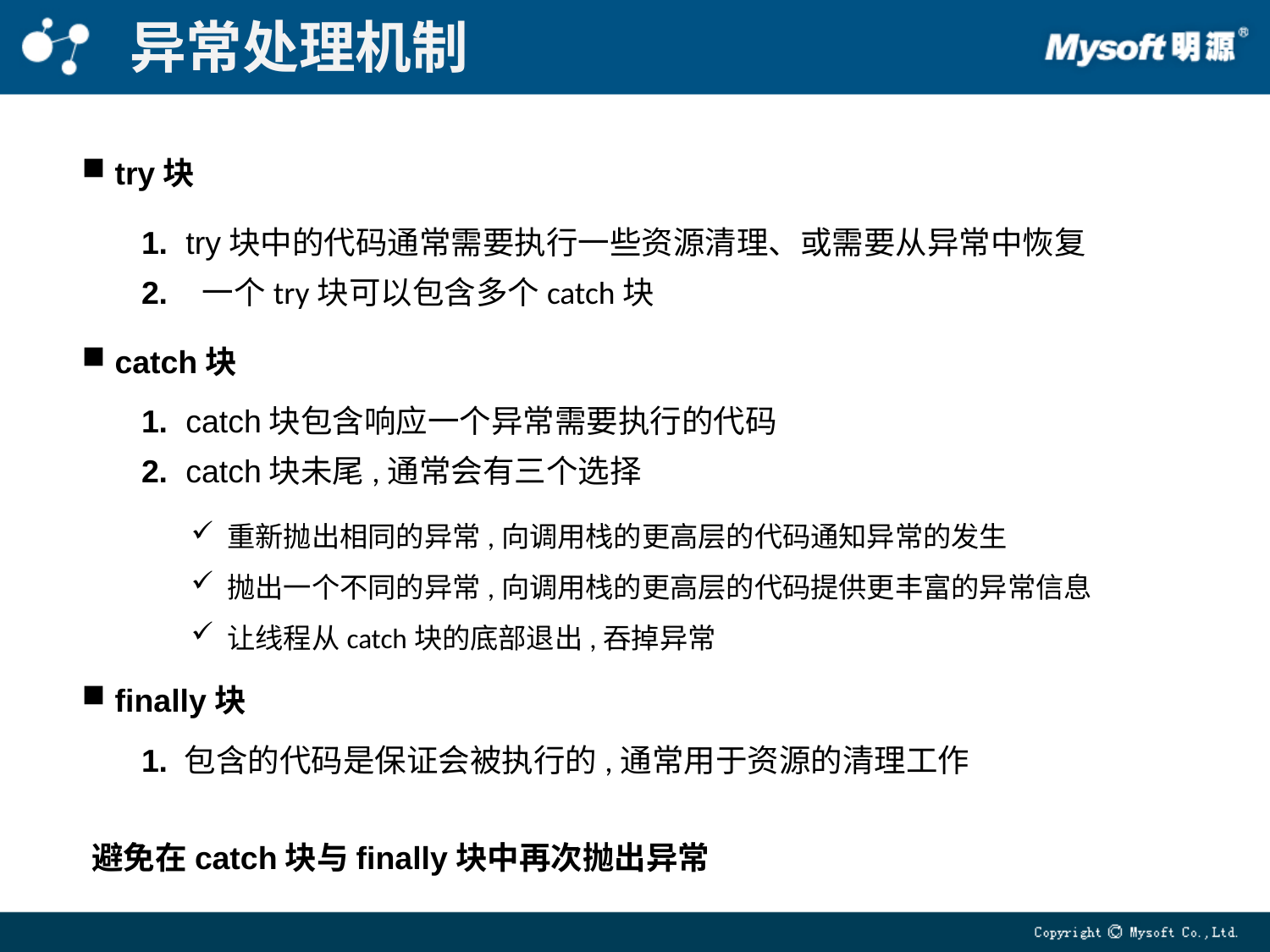

异常处理机制
 try块
1.  try块中的代码通常需要执行一些资源清理、或需要从异常中恢复
2.   一个try块可以包含多个catch块
 catch块
1.  catch块包含响应一个异常需要执行的代码
2.  catch块未尾,通常会有三个选择
 重新抛出相同的异常,向调用栈的更高层的代码通知异常的发生
 抛出一个不同的异常,向调用栈的更高层的代码提供更丰富的异常信息
 让线程从catch块的底部退出,吞掉异常
 finally块
1. 包含的代码是保证会被执行的,通常用于资源的清理工作
避免在catch块与finally块中再次抛出异常